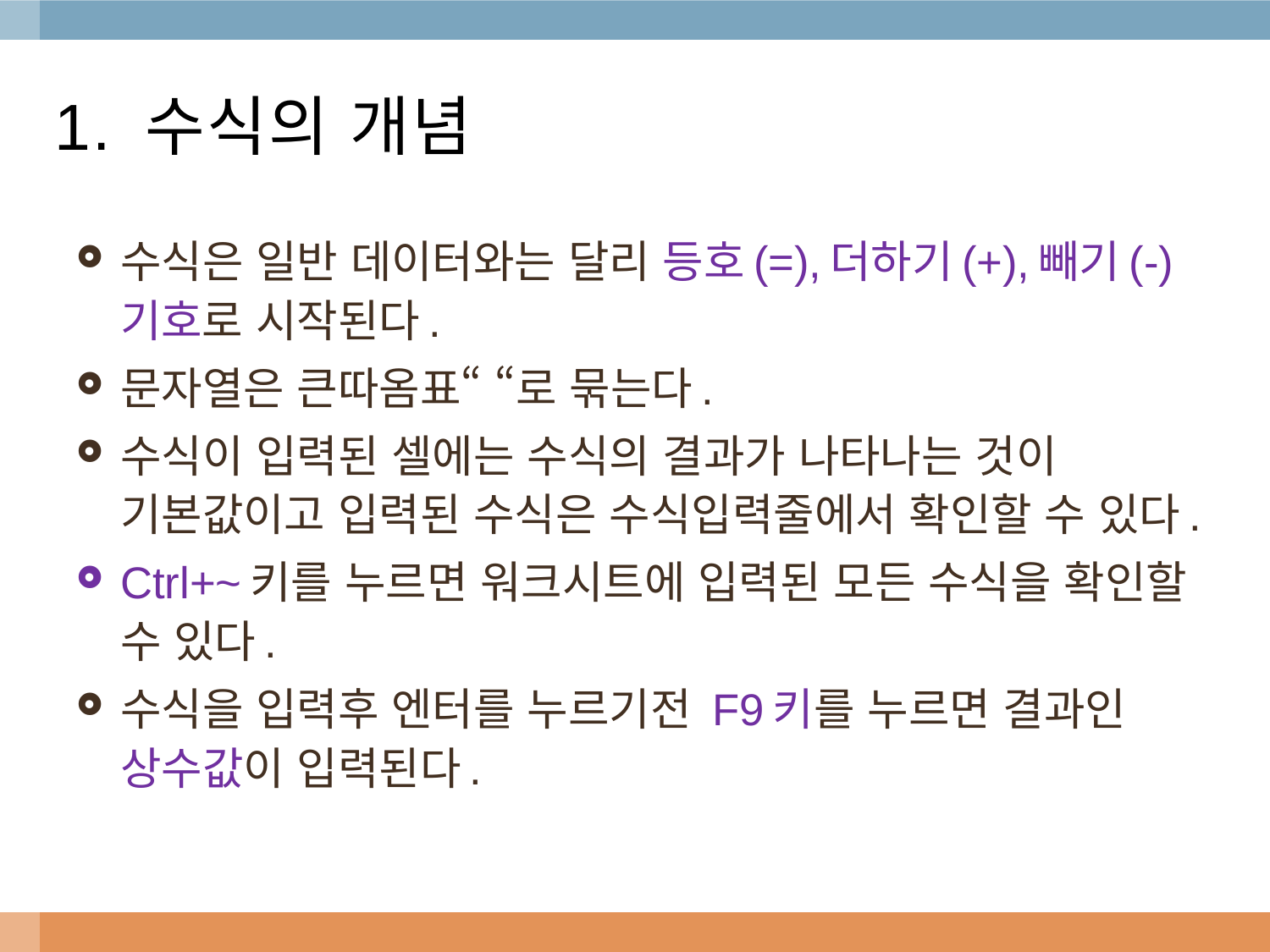

# 1. 수식의 개념
수식은 일반 데이터와는 달리 등호(=),더하기(+),빼기(-) 기호로 시작된다.
문자열은 큰따옴표“ “로 묶는다.
수식이 입력된 셀에는 수식의 결과가 나타나는 것이 기본값이고 입력된 수식은 수식입력줄에서 확인할 수 있다.
Ctrl+~키를 누르면 워크시트에 입력된 모든 수식을 확인할 수 있다.
수식을 입력후 엔터를 누르기전 F9키를 누르면 결과인 상수값이 입력된다.